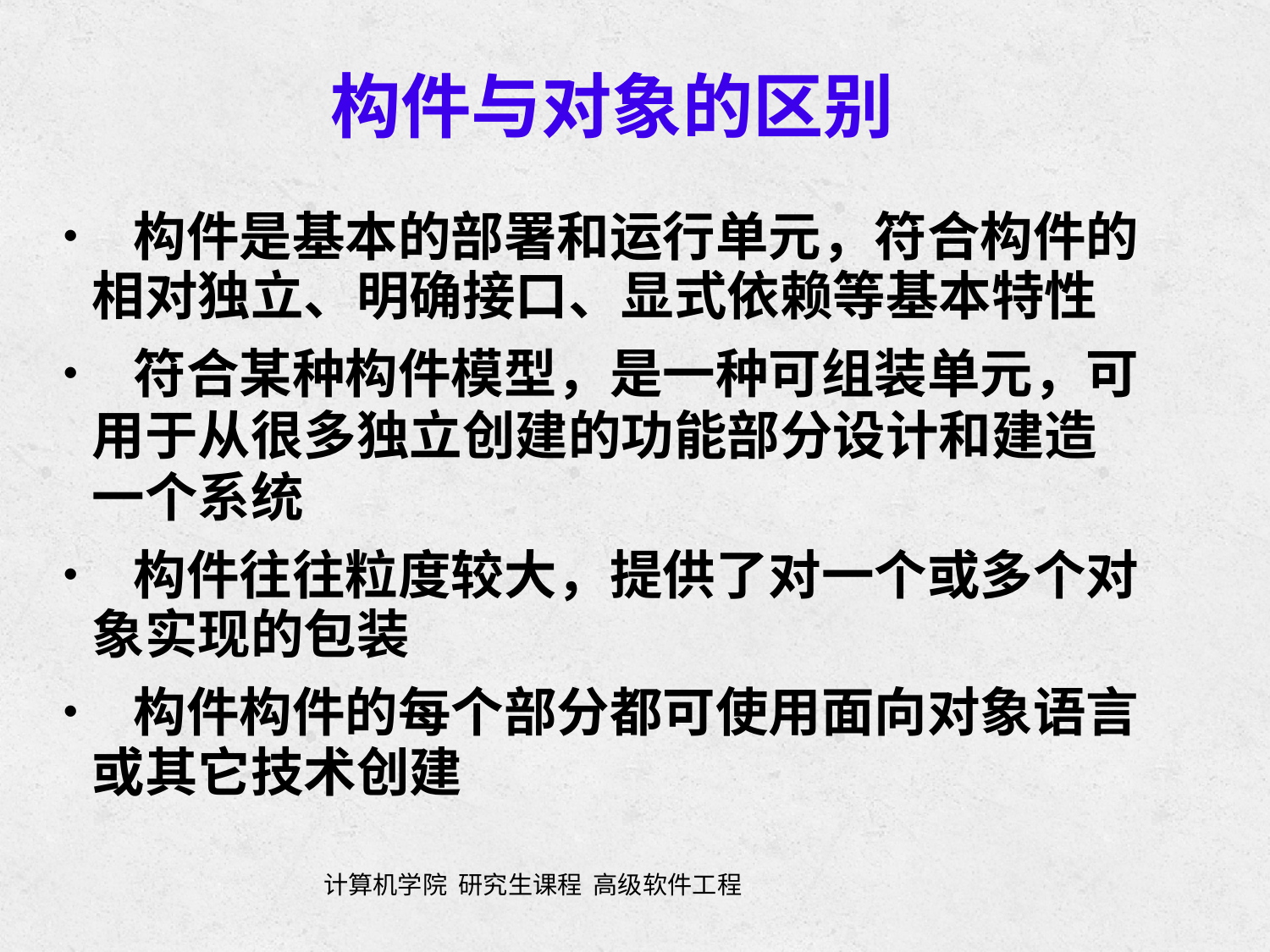

构件与对象的区别

•  构件是基本的部署和运行单元，符合构件的
	相对独立、明确接口、显式依赖等基本特性
•  符合某种构件模型，是一种可组装单元，可
	用于从很多独立创建的功能部分设计和建造
	一个系统
•  构件往往粒度较大，提供了对一个或多个对
	象实现的包装
•  构件构件的每个部分都可使用面向对象语言
	或其它技术创建
计算机学院  研究生课程  高级软件工程